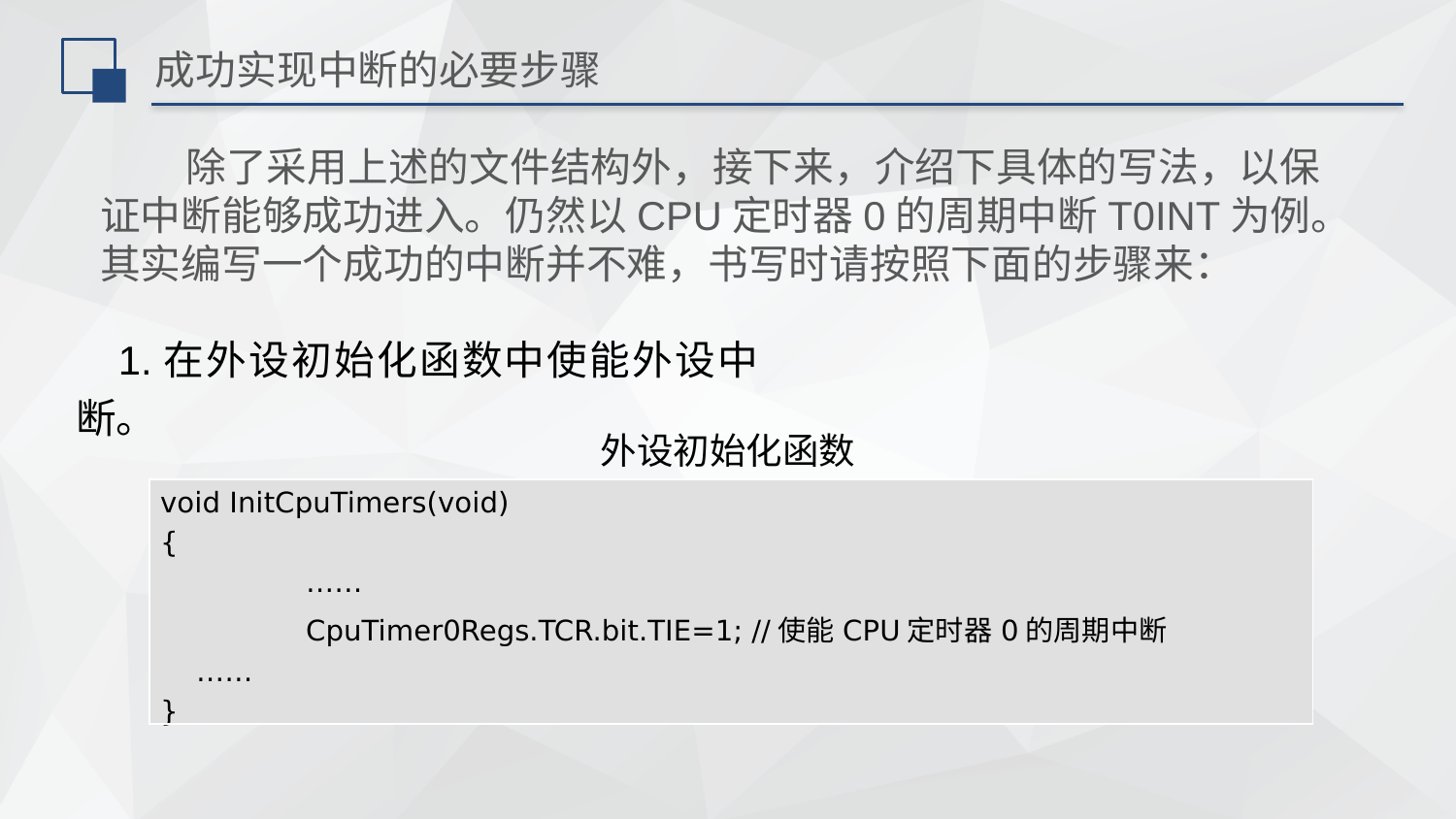

# 成功实现中断的必要步骤
除了采用上述的文件结构外，接下来，介绍下具体的写法，以保证中断能够成功进入。仍然以CPU定时器0的周期中断T0INT为例。其实编写一个成功的中断并不难，书写时请按照下面的步骤来：
1.在外设初始化函数中使能外设中断。
外设初始化函数
| void InitCpuTimers(void) { …… CpuTimer0Regs.TCR.bit.TIE=1; //使能CPU定时器0的周期中断 …… } |
| --- |